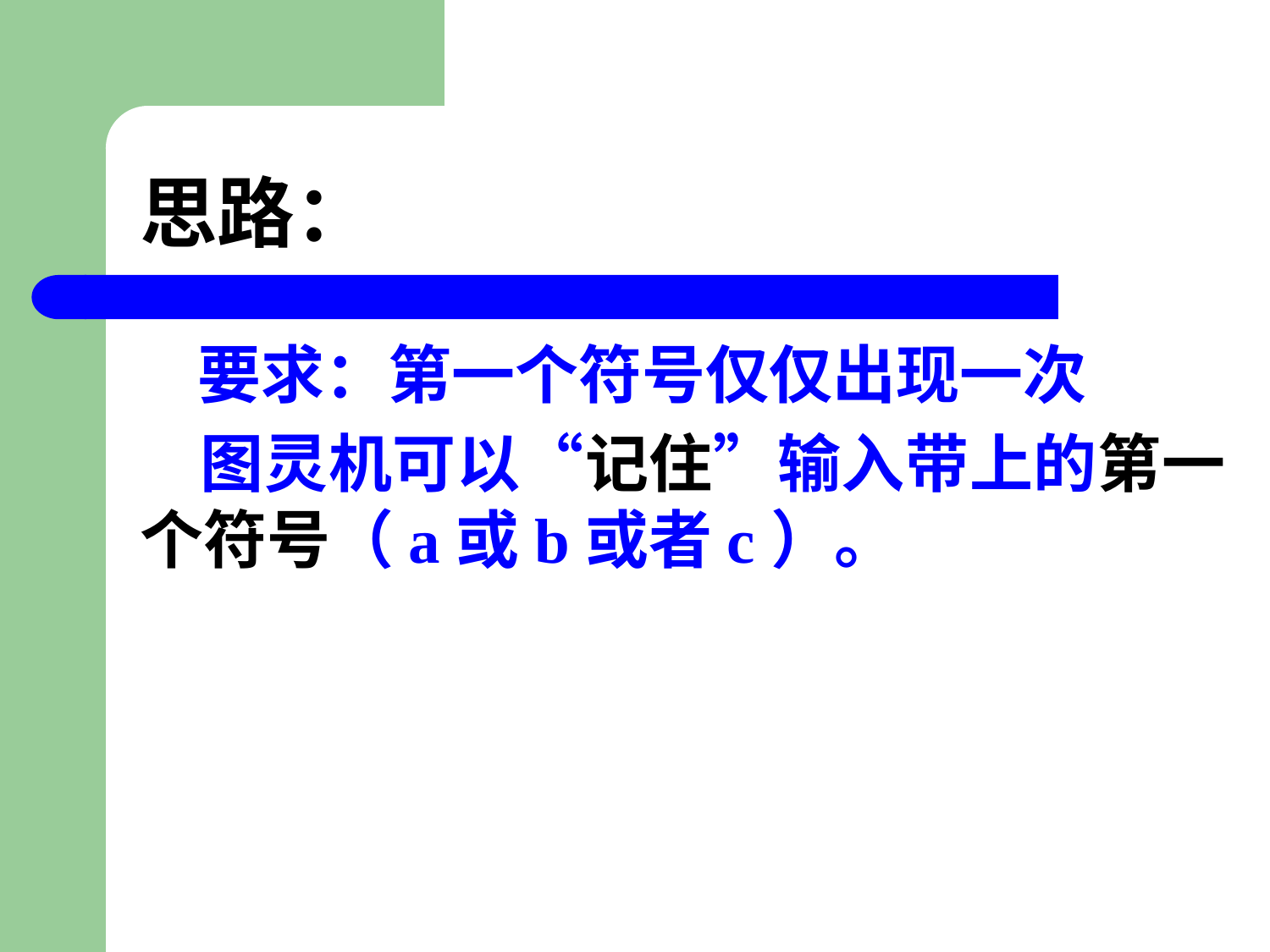

# 思路：
   要求：第一个符号仅仅出现一次
   图灵机可以“记住”输入带上的第一个符号（a或b或者c）。